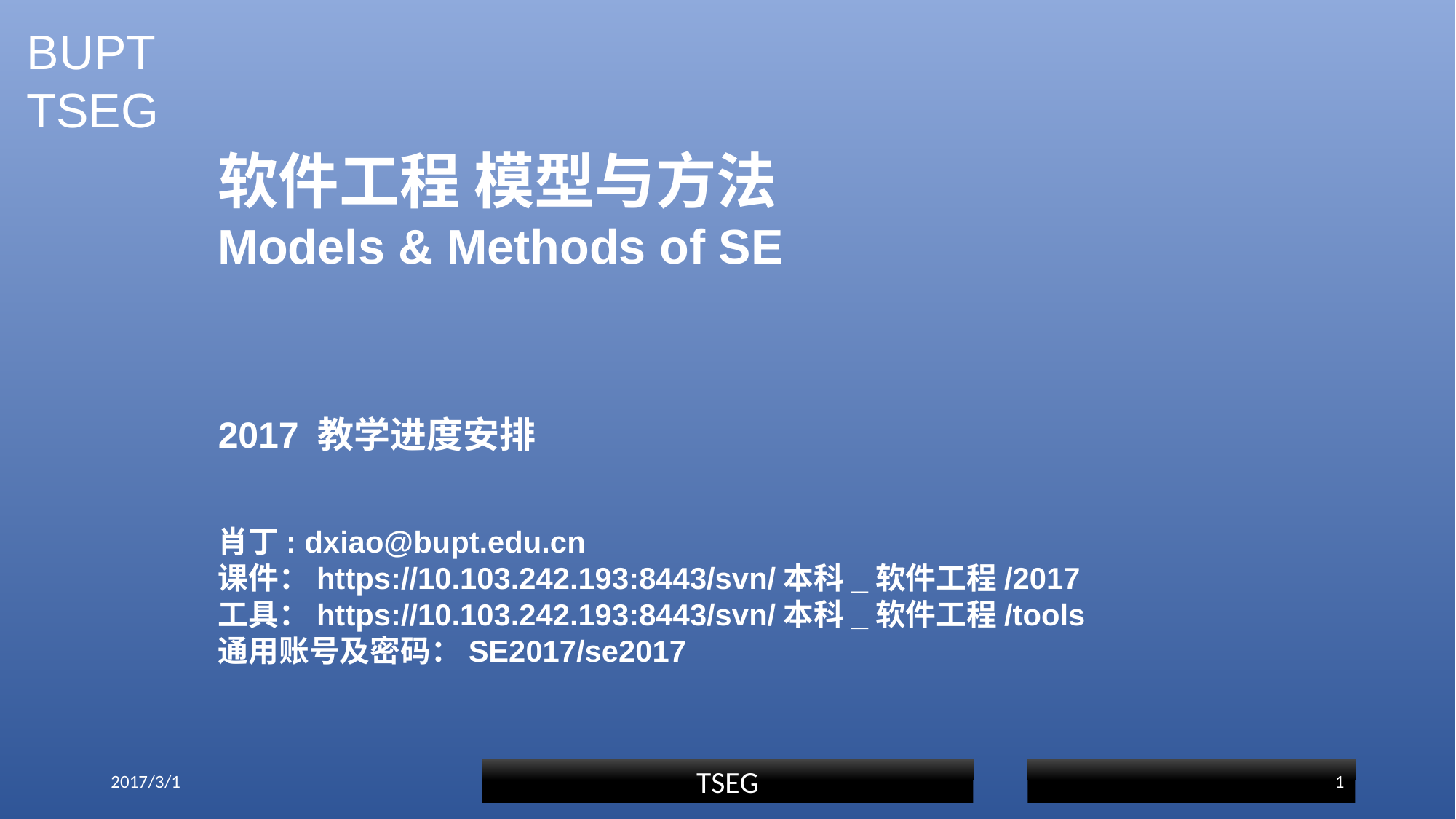

BUPT TSEG
软件工程 模型与方法
Models & Methods of SE
2017 教学进度安排
肖丁: dxiao@bupt.edu.cn
课件：https://10.103.242.193:8443/svn/本科_软件工程/2017
工具：https://10.103.242.193:8443/svn/本科_软件工程/tools
通用账号及密码：SE2017/se2017
2017/3/1
TSEG
1